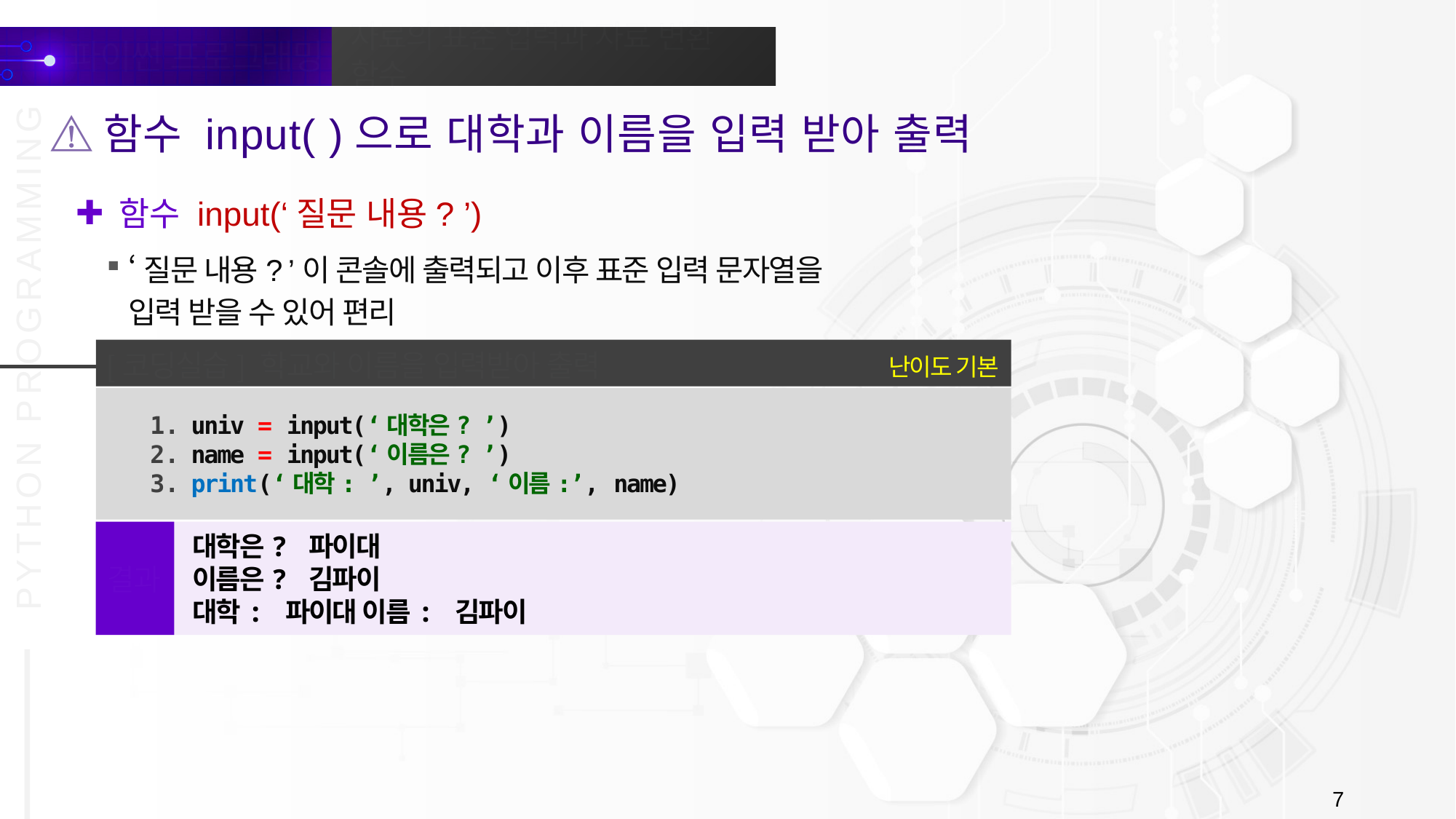

함수 input( )으로 대학과 이름을 입력 받아 출력
함수 input(‘질문 내용? ’)
‘질문 내용? ’이 콘솔에 출력되고 이후 표준 입력 문자열을
입력 받을 수 있어 편리

난이도 기본
[코딩실습] 학교와 이름을 입력받아 출력
univ = input(‘대학은? ’)
name = input(‘이름은? ’)
print(‘대학: ’, univ, ‘이름:’, name)
대학은? 파이대
이름은? 김파이
대학: 파이대 이름: 김파이

결과
7